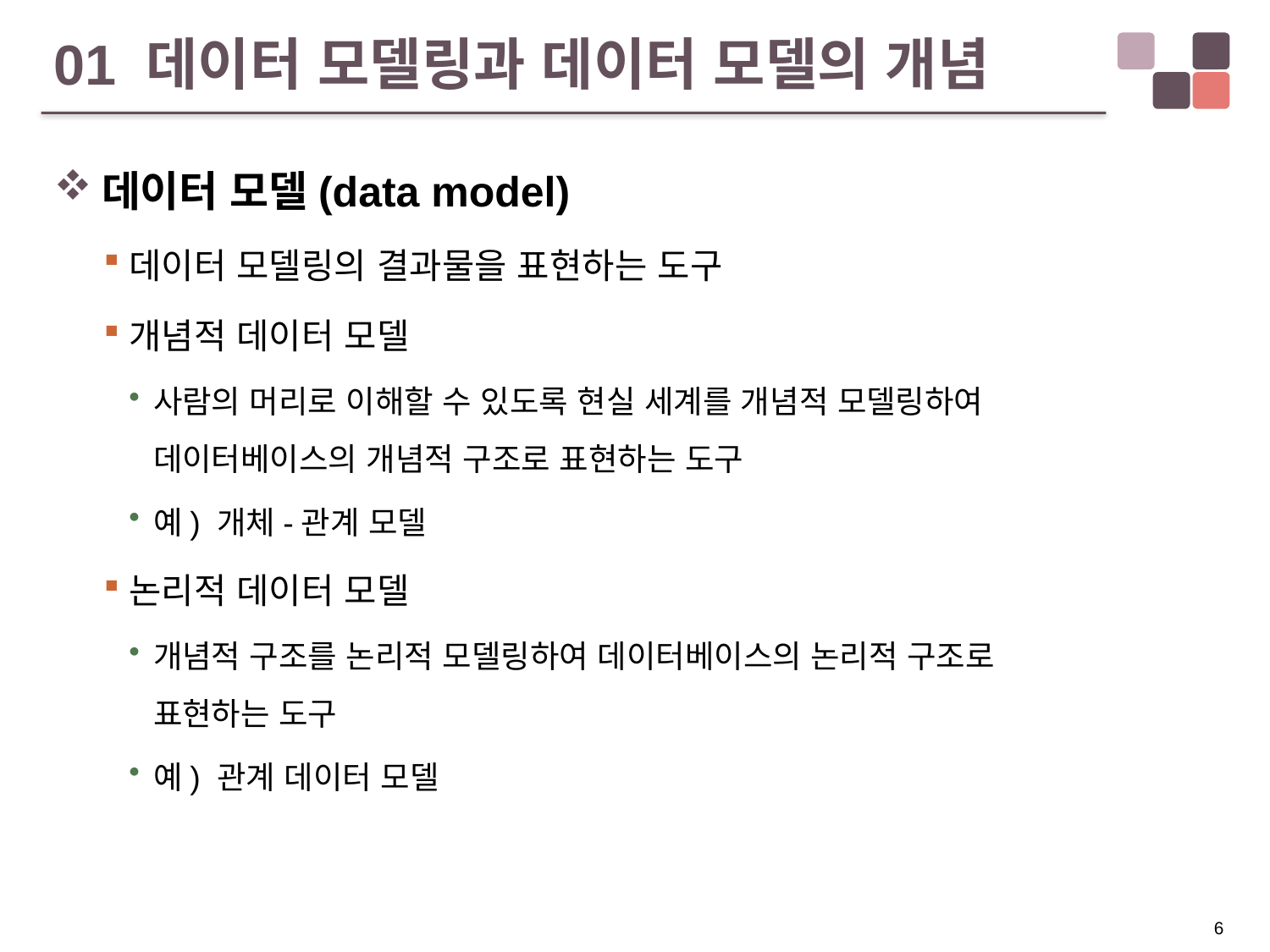

# 01 데이터 모델링과 데이터 모델의 개념
데이터 모델(data model)
데이터 모델링의 결과물을 표현하는 도구
개념적 데이터 모델
사람의 머리로 이해할 수 있도록 현실 세계를 개념적 모델링하여
데이터베이스의 개념적 구조로 표현하는 도구
예) 개체-관계 모델
논리적 데이터 모델
개념적 구조를 논리적 모델링하여 데이터베이스의 논리적 구조로
표현하는 도구
예) 관계 데이터 모델